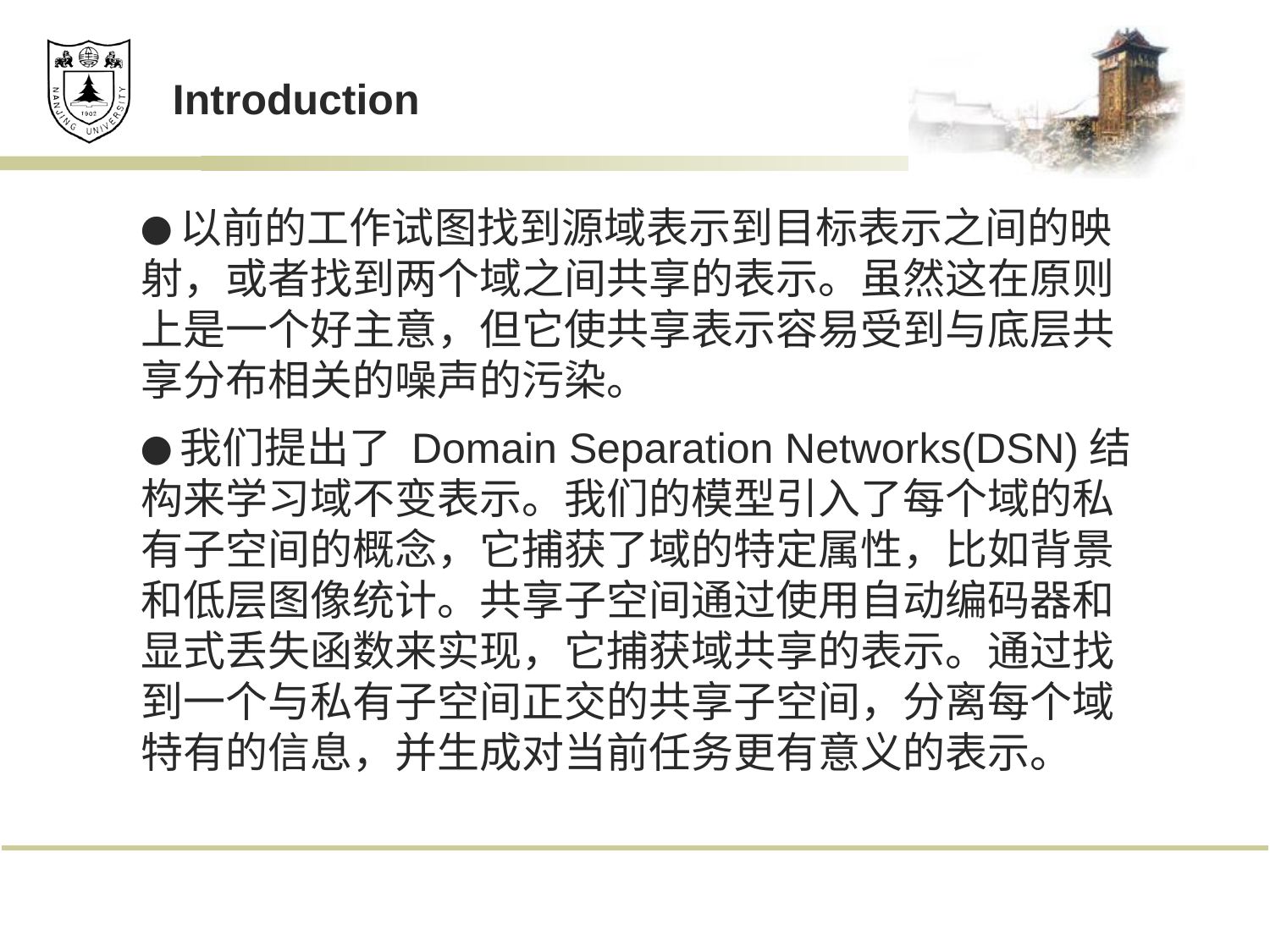

Introduction

●以前的工作试图找到源域表示到目标表示之间的映射，或者找到两个域之间共享的表示。虽然这在原则上是一个好主意，但它使共享表示容易受到与底层共享分布相关的噪声的污染。
●我们提出了 Domain Separation Networks(DSN)结构来学习域不变表示。我们的模型引入了每个域的私有子空间的概念，它捕获了域的特定属性，比如背景和低层图像统计。共享子空间通过使用自动编码器和显式丢失函数来实现，它捕获域共享的表示。通过找到一个与私有子空间正交的共享子空间，分离每个域特有的信息，并生成对当前任务更有意义的表示。